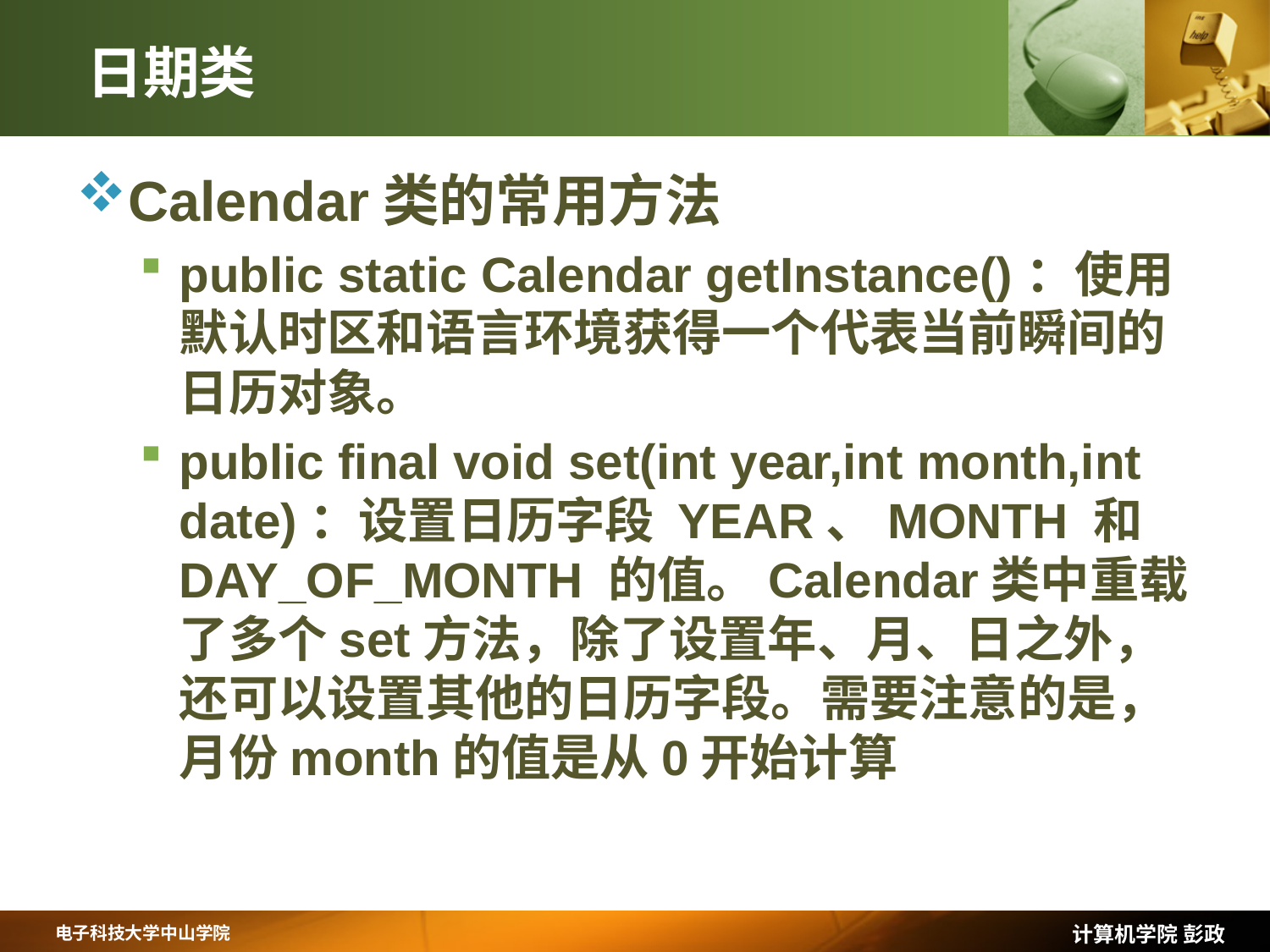

# 日期类
Calendar类的常用方法
public static Calendar getInstance()：使用默认时区和语言环境获得一个代表当前瞬间的日历对象。
public final void set(int year,int month,int date)：设置日历字段 YEAR、MONTH 和 DAY_OF_MONTH 的值。Calendar类中重载了多个set方法，除了设置年、月、日之外，还可以设置其他的日历字段。需要注意的是，月份month的值是从0开始计算
计算机学院 彭政
电子科技大学中山学院